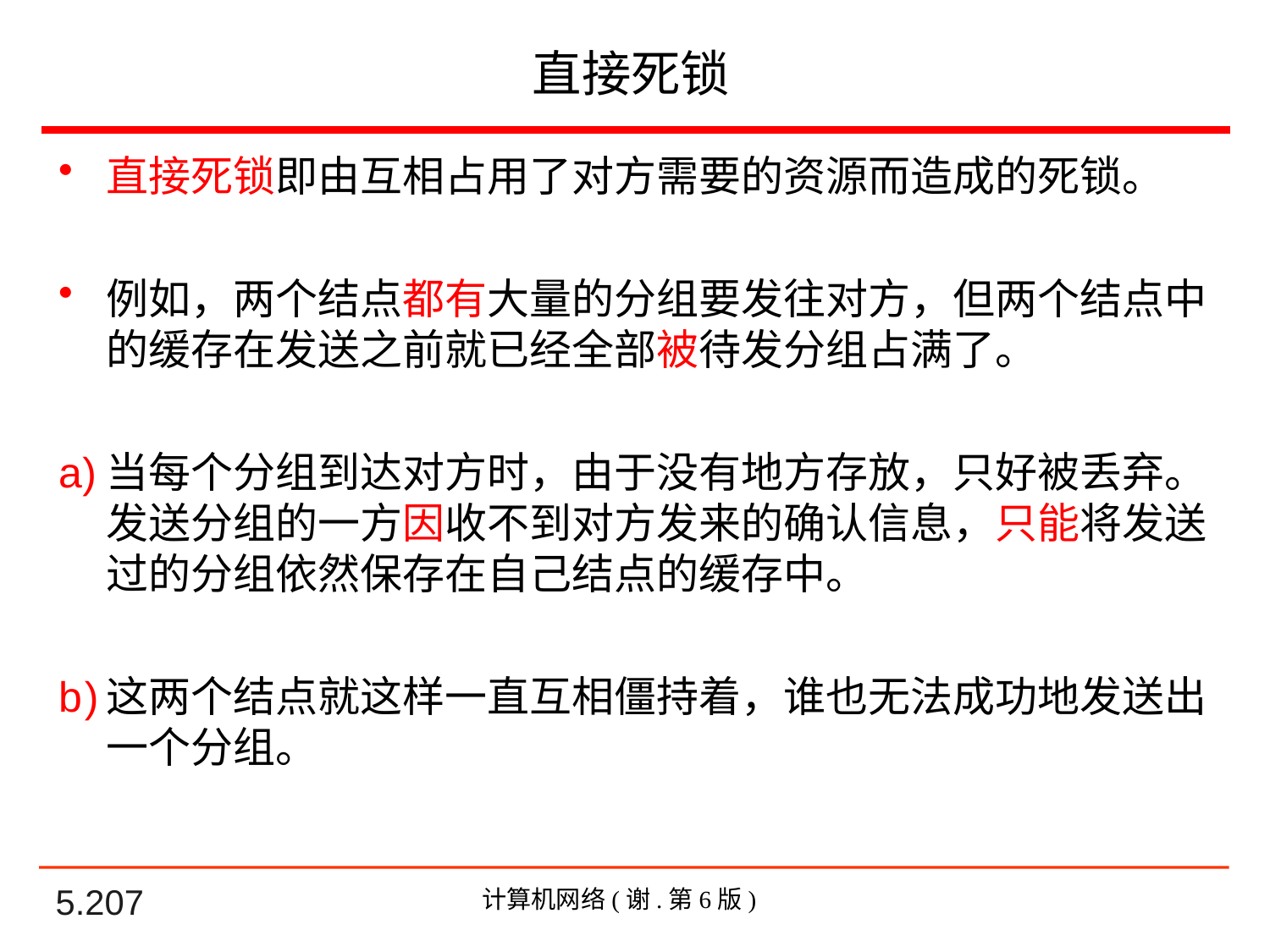

# 直接死锁
直接死锁即由互相占用了对方需要的资源而造成的死锁。

例如，两个结点都有大量的分组要发往对方，但两个结点中的缓存在发送之前就已经全部被待发分组占满了。

当每个分组到达对方时，由于没有地方存放，只好被丢弃。发送分组的一方因收不到对方发来的确认信息，只能将发送过的分组依然保存在自己结点的缓存中。

这两个结点就这样一直互相僵持着，谁也无法成功地发送出一个分组。